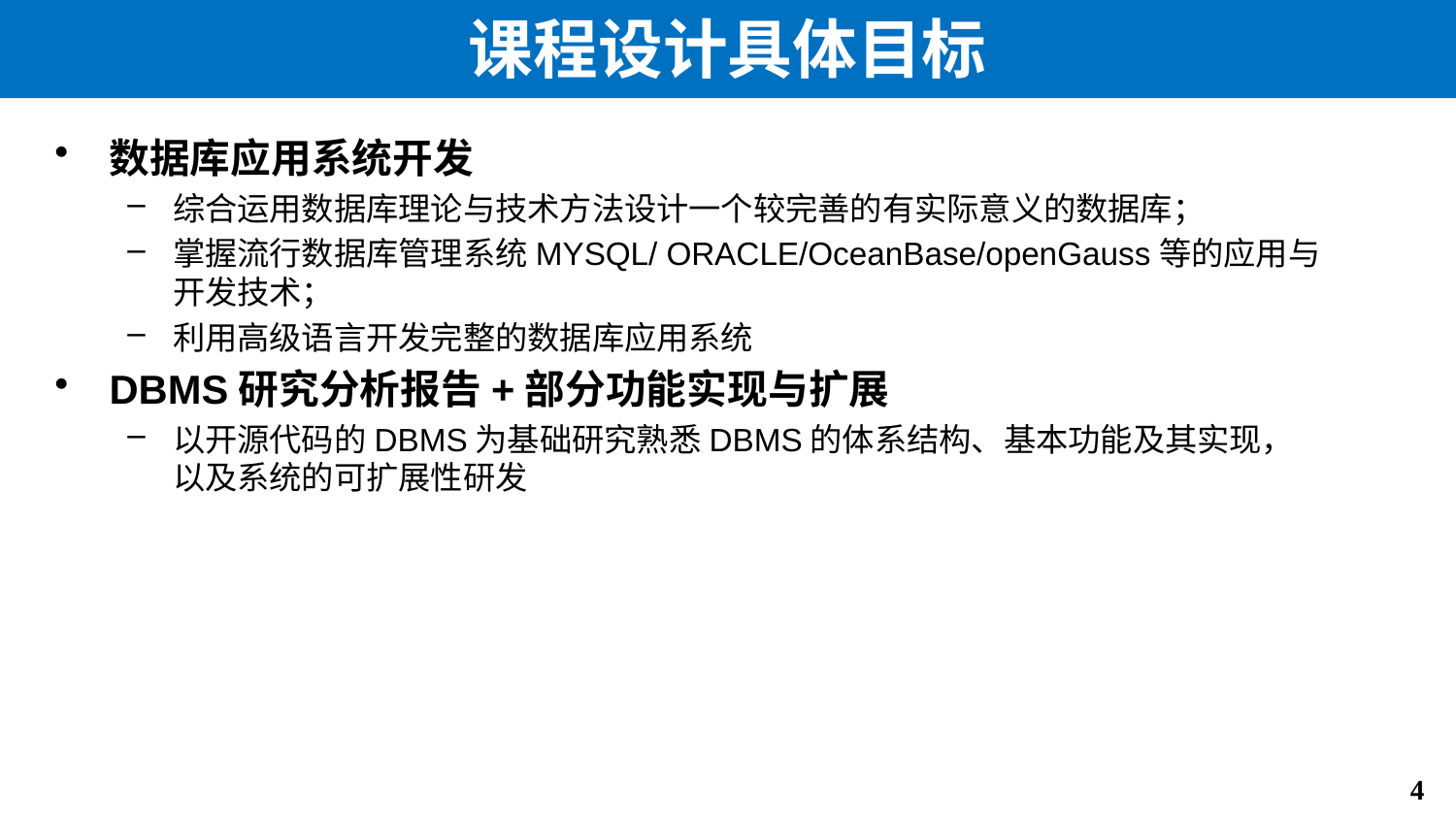

# 课程设计具体目标
数据库应用系统开发
综合运用数据库理论与技术方法设计一个较完善的有实际意义的数据库；
掌握流行数据库管理系统MYSQL/ ORACLE/OceanBase/openGauss等的应用与开发技术；
利用高级语言开发完整的数据库应用系统
DBMS研究分析报告+部分功能实现与扩展
以开源代码的DBMS为基础研究熟悉DBMS的体系结构、基本功能及其实现，以及系统的可扩展性研发